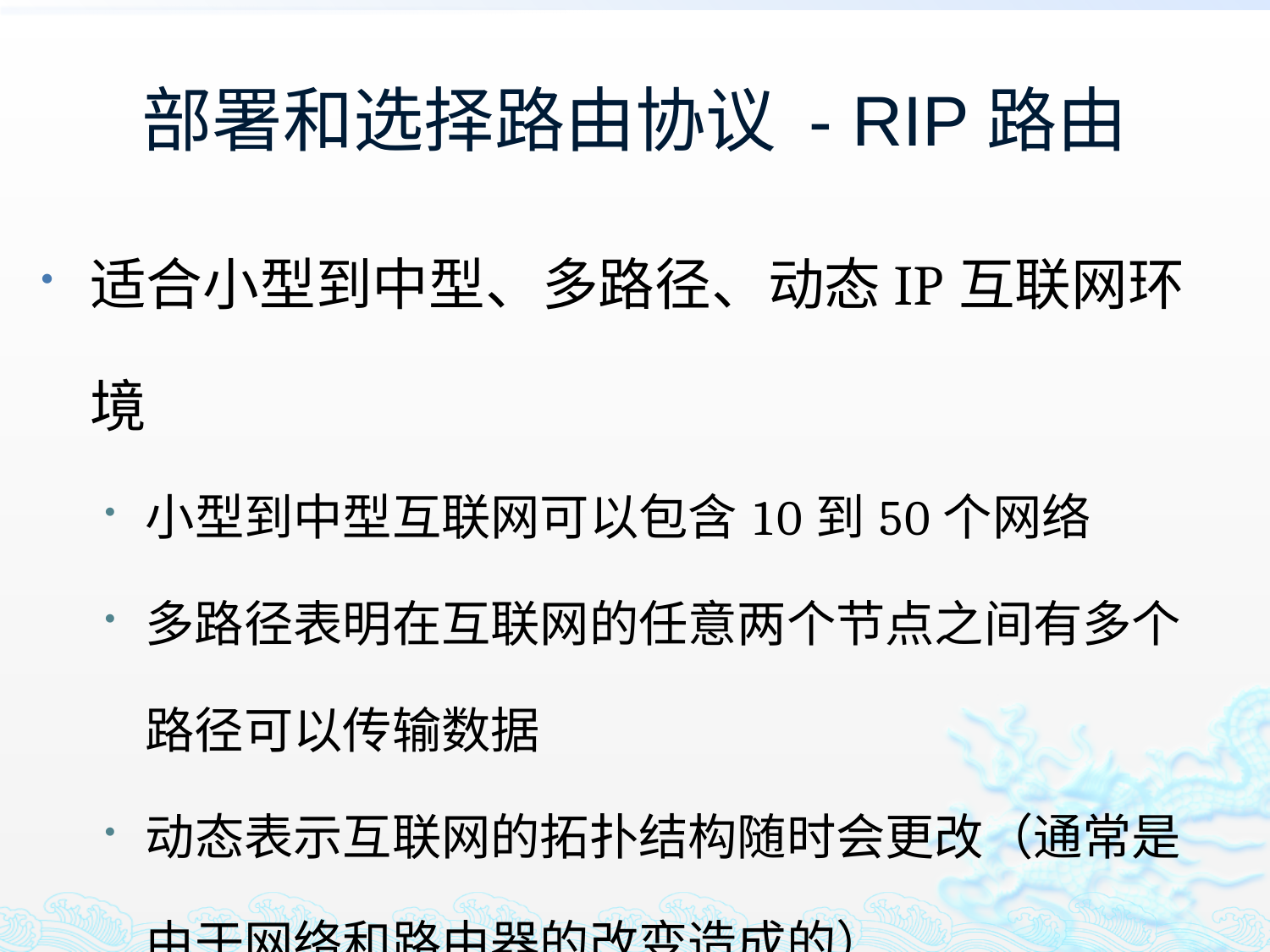

# 部署和选择路由协议 - RIP路由
适合小型到中型、多路径、动态IP互联网环境
小型到中型互联网可以包含10到50个网络
多路径表明在互联网的任意两个节点之间有多个路径可以传输数据
动态表示互联网的拓扑结构随时会更改（通常是由于网络和路由器的改变造成的）